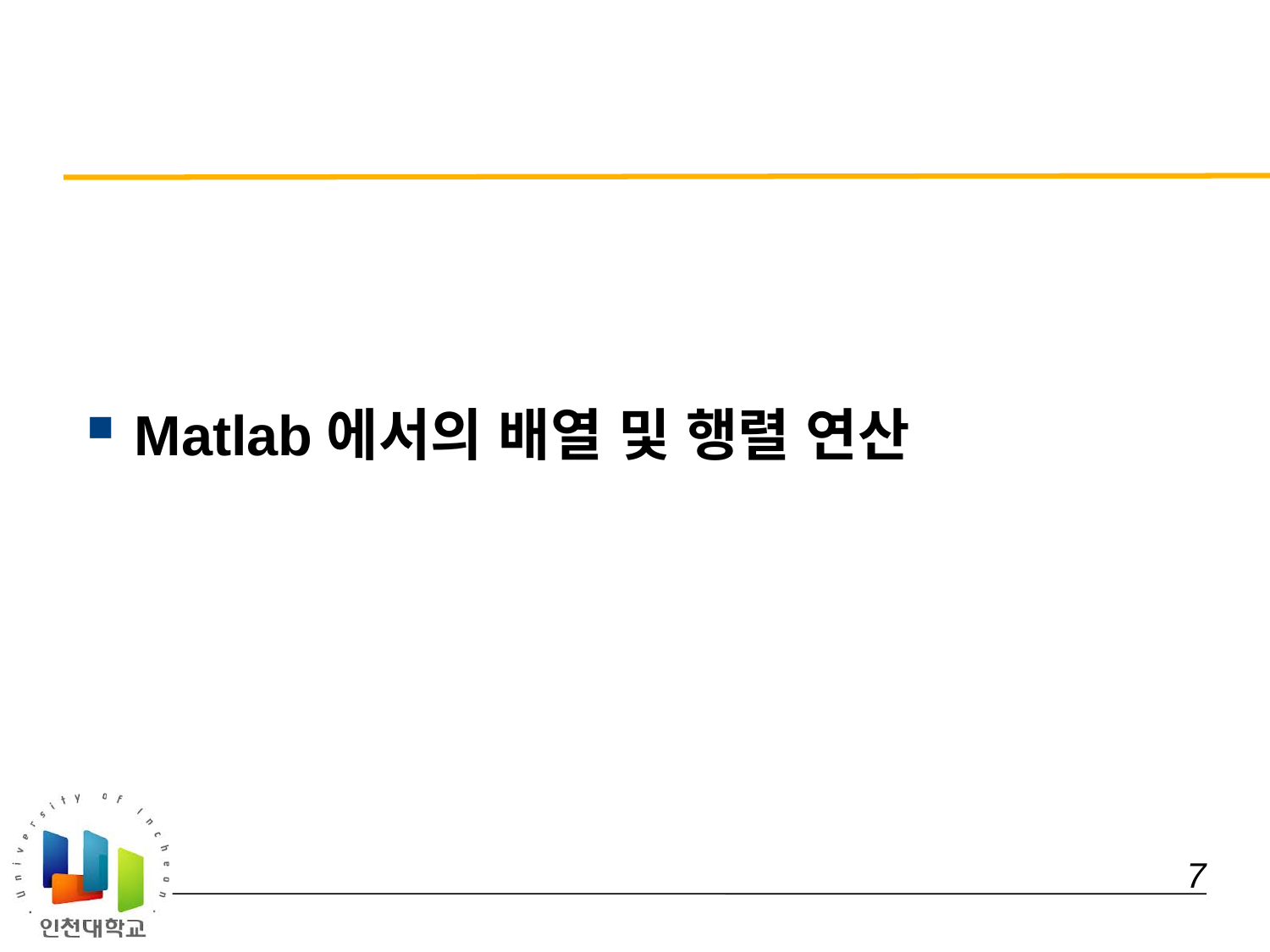

#

Matlab에서의 배열 및 행렬 연산
 7